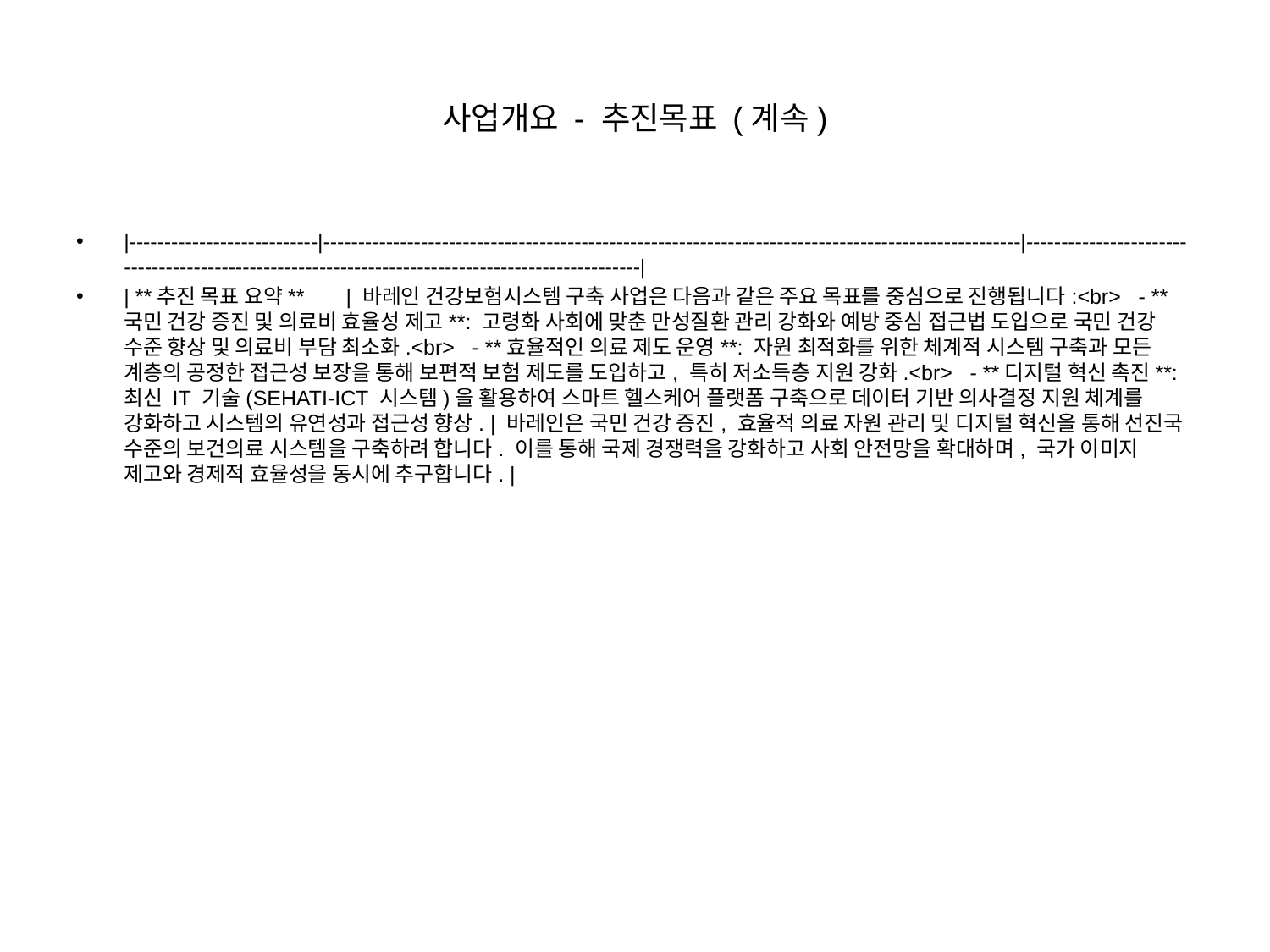

# 사업개요 - 추진목표 (계속)
|---------------------------|----------------------------------------------------------------------------------------------------|-------------------------------------------------------------------------------------------------|
| **추진 목표 요약**       | 바레인 건강보험시스템 구축 사업은 다음과 같은 주요 목표를 중심으로 진행됩니다:<br>   - **국민 건강 증진 및 의료비 효율성 제고**: 고령화 사회에 맞춘 만성질환 관리 강화와 예방 중심 접근법 도입으로 국민 건강 수준 향상 및 의료비 부담 최소화.<br>   - **효율적인 의료 제도 운영**: 자원 최적화를 위한 체계적 시스템 구축과 모든 계층의 공정한 접근성 보장을 통해 보편적 보험 제도를 도입하고, 특히 저소득층 지원 강화.<br>   - **디지털 혁신 촉진**: 최신 IT 기술(SEHATI-ICT 시스템)을 활용하여 스마트 헬스케어 플랫폼 구축으로 데이터 기반 의사결정 지원 체계를 강화하고 시스템의 유연성과 접근성 향상. | 바레인은 국민 건강 증진, 효율적 의료 자원 관리 및 디지털 혁신을 통해 선진국 수준의 보건의료 시스템을 구축하려 합니다. 이를 통해 국제 경쟁력을 강화하고 사회 안전망을 확대하며, 국가 이미지 제고와 경제적 효율성을 동시에 추구합니다. |